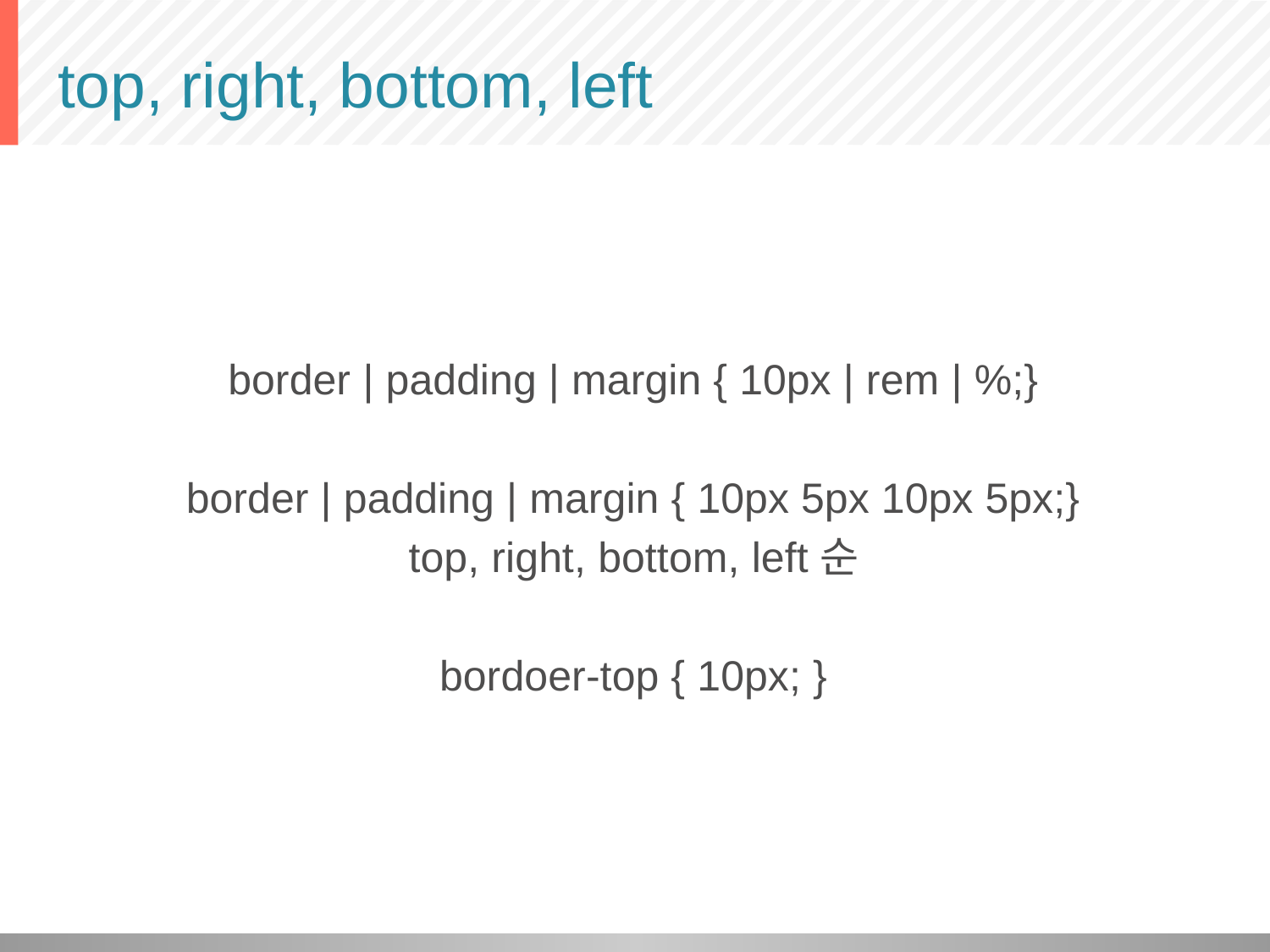

# top, right, bottom, left
border | padding | margin { 10px | rem | %;}

border | padding | margin { 10px 5px 10px 5px;}
top, right, bottom, left순

bordoer-top { 10px; }